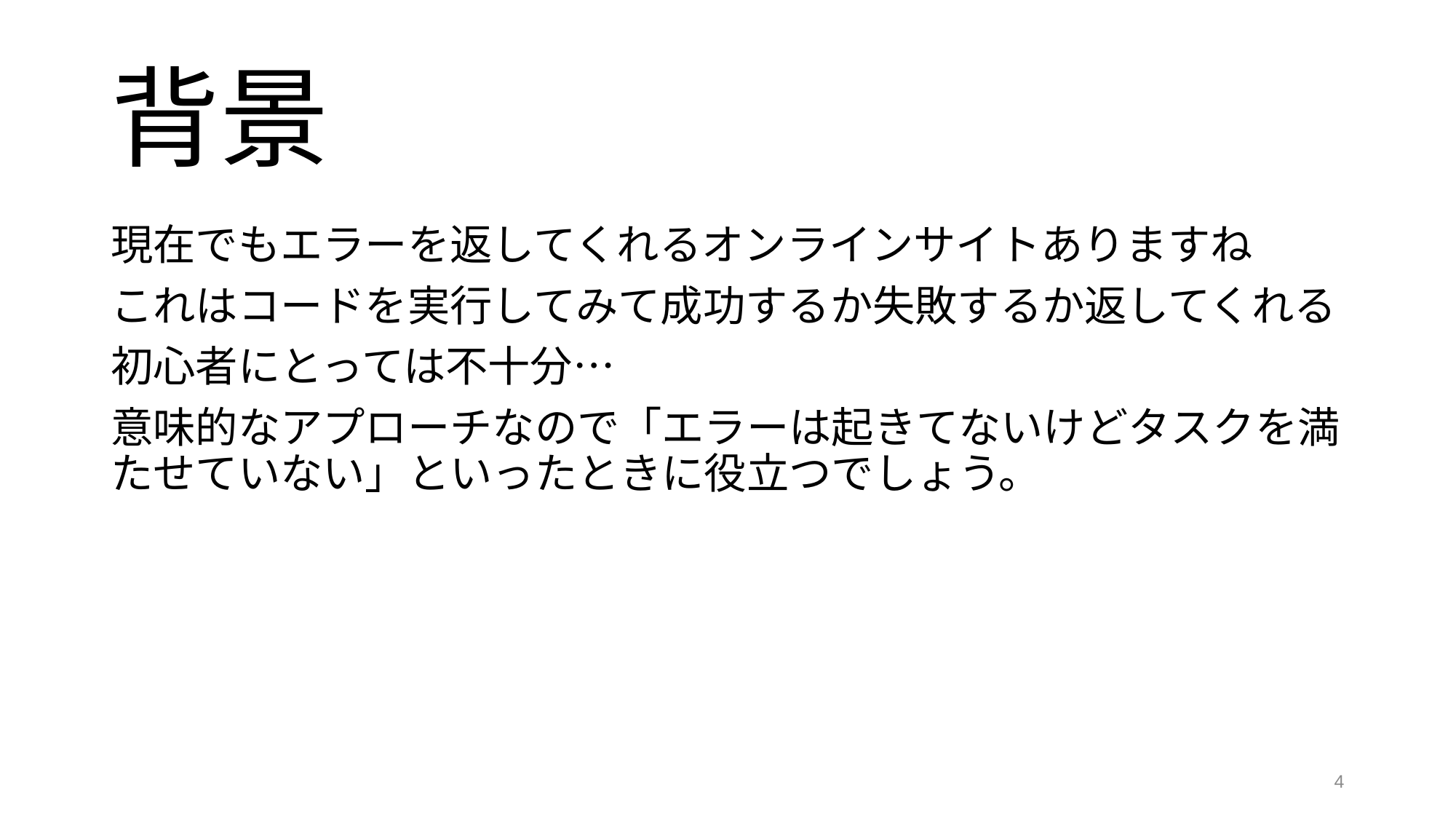

# 背景
現在でもエラーを返してくれるオンラインサイトありますね
これはコードを実行してみて成功するか失敗するか返してくれる
初心者にとっては不十分…
意味的なアプローチなので「エラーは起きてないけどタスクを満たせていない」といったときに役立つでしょう。
4